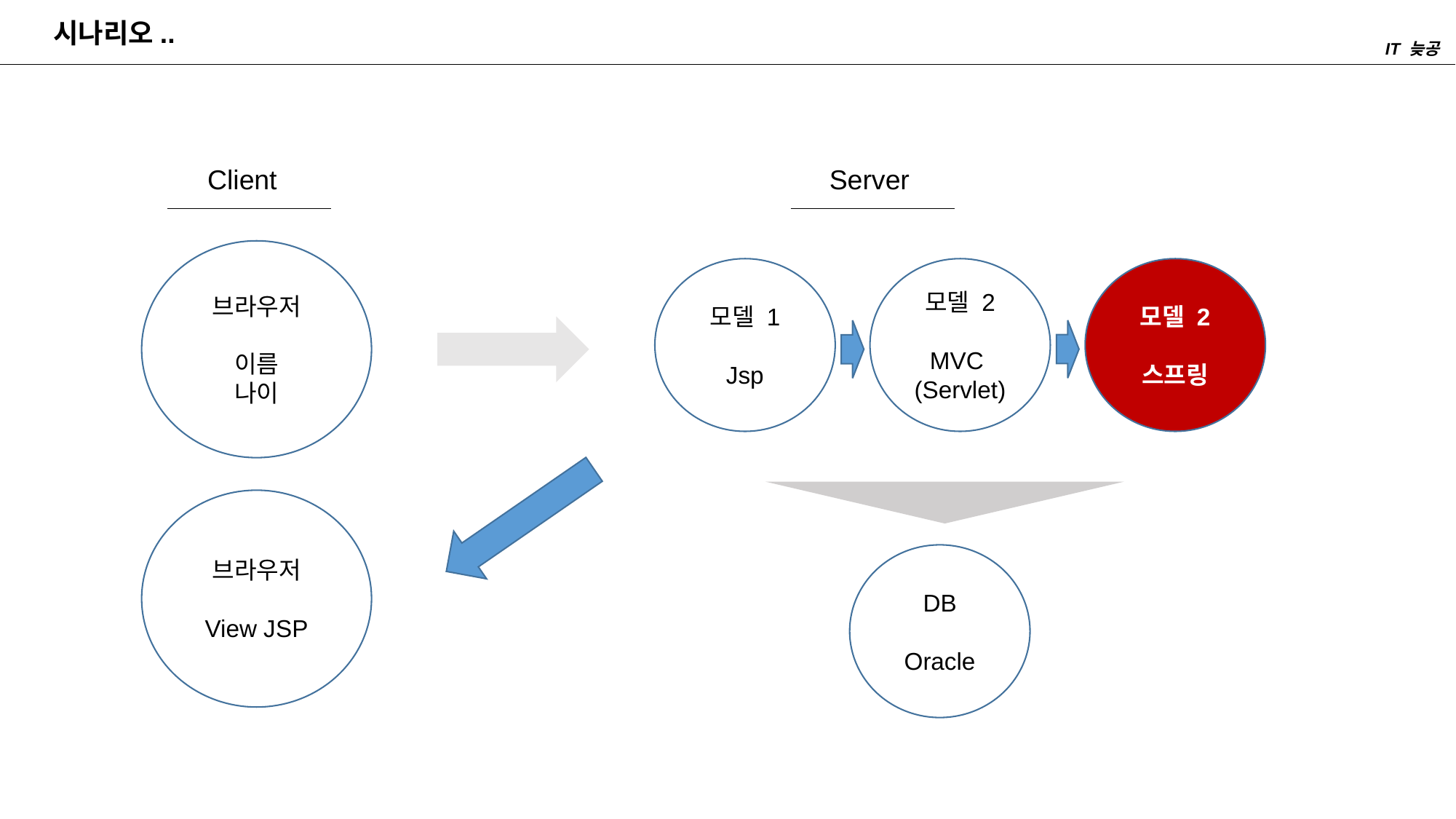

시나리오..
IT 늦공
Client
Server
브라우저

이름
나이
모델 2

스프링
모델 2

MVC
(Servlet)
모델 1

Jsp

브라우저

View JSP
DB

Oracle